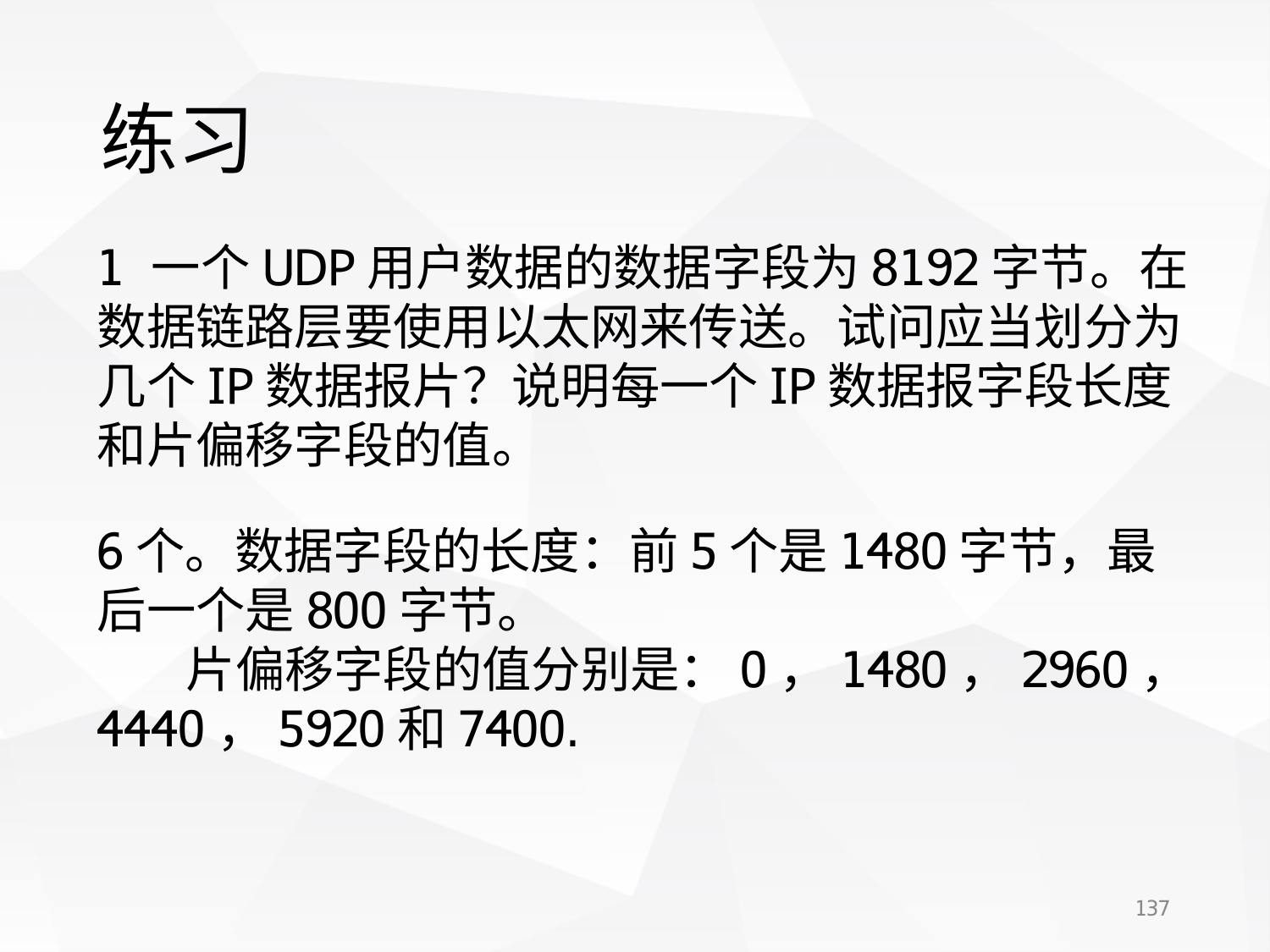

# 练习
1 一个UDP用户数据的数据字段为8192字节。在数据链路层要使用以太网来传送。试问应当划分为几个IP数据报片？说明每一个IP数据报字段长度和片偏移字段的值。
6个。数据字段的长度：前5个是1480字节，最后一个是800字节。
       片偏移字段的值分别是：0，1480，2960，4440，5920和7400.
137